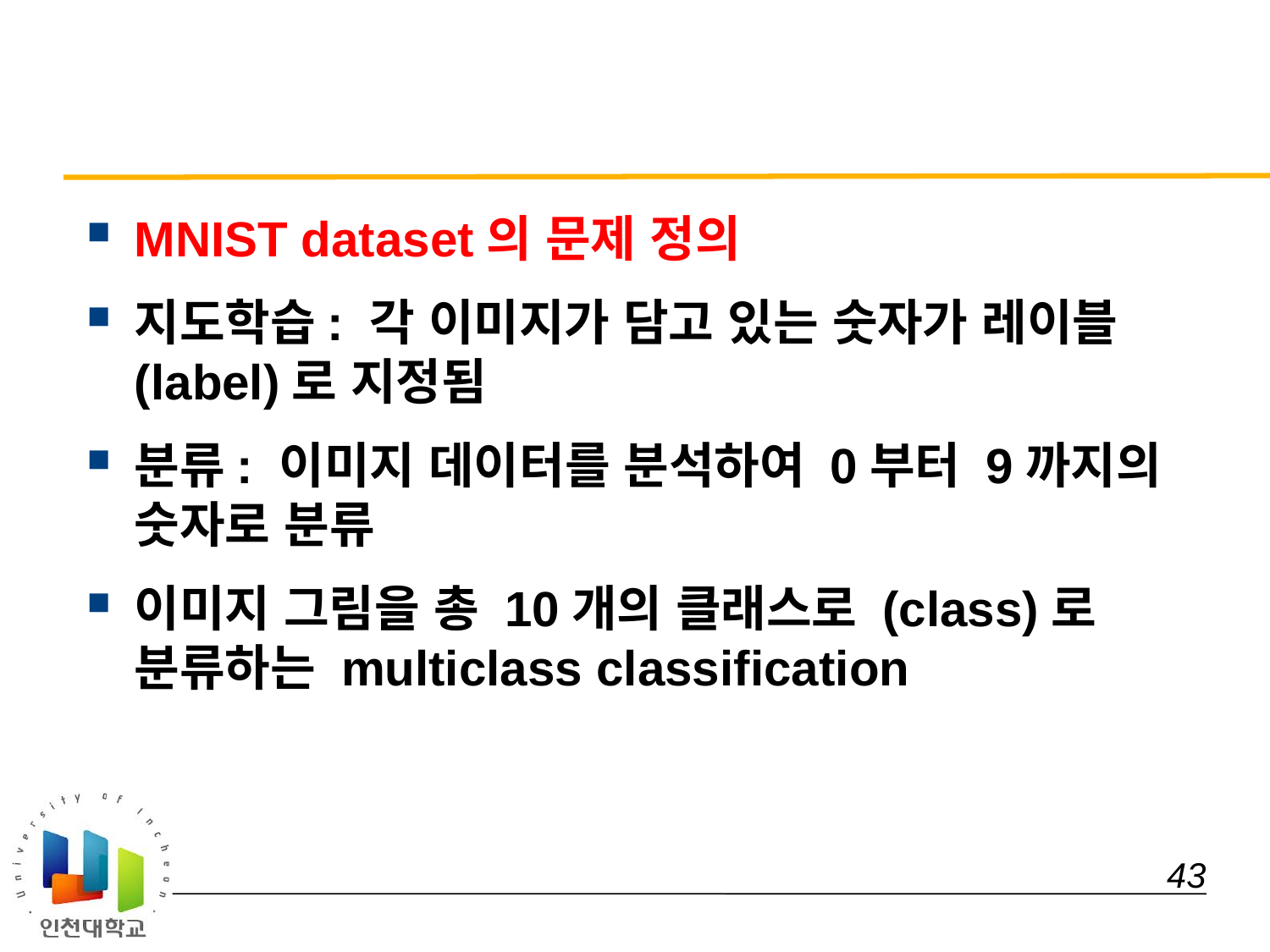

#
MNIST dataset의 문제 정의
지도학습: 각 이미지가 담고 있는 숫자가 레이블 (label)로 지정됨
분류: 이미지 데이터를 분석하여 0부터 9까지의 숫자로 분류
이미지 그림을 총 10개의 클래스로 (class)로 분류하는 multiclass classification
 43